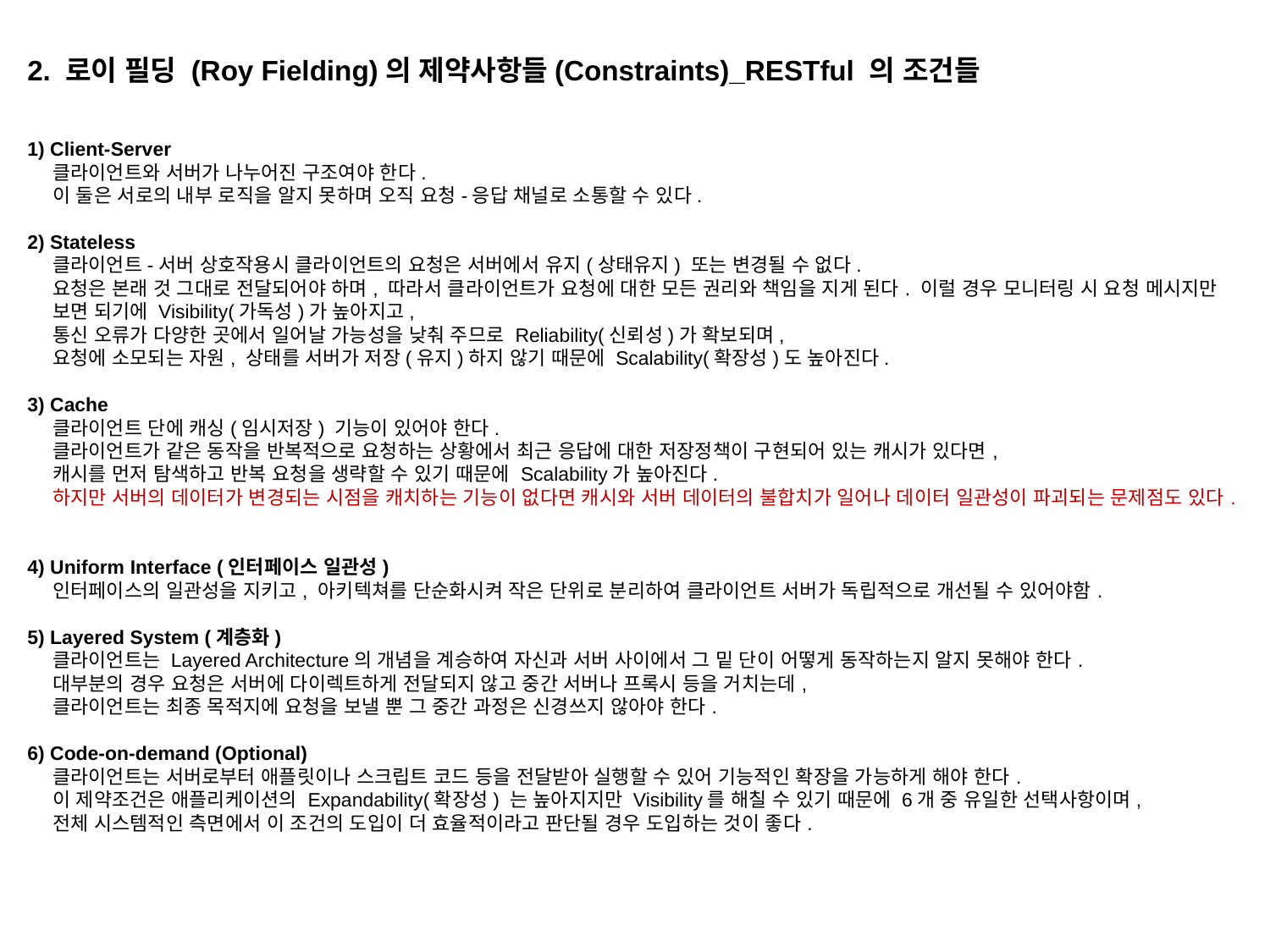

2. 로이 필딩 (Roy Fielding)의 제약사항들(Constraints)_RESTful 의 조건들

1) Client-Server
클라이언트와 서버가 나누어진 구조여야 한다.
이 둘은 서로의 내부 로직을 알지 못하며 오직 요청-응답 채널로 소통할 수 있다.
2) Stateless
클라이언트-서버 상호작용시 클라이언트의 요청은 서버에서 유지(상태유지) 또는 변경될 수 없다.
요청은 본래 것 그대로 전달되어야 하며, 따라서 클라이언트가 요청에 대한 모든 권리와 책임을 지게 된다. 이럴 경우 모니터링 시 요청 메시지만 보면 되기에 Visibility(가독성)가 높아지고,
통신 오류가 다양한 곳에서 일어날 가능성을 낮춰 주므로 Reliability(신뢰성)가 확보되며,
요청에 소모되는 자원, 상태를 서버가 저장(유지)하지 않기 때문에 Scalability(확장성)도 높아진다.
3) Cache
클라이언트 단에 캐싱(임시저장) 기능이 있어야 한다.
클라이언트가 같은 동작을 반복적으로 요청하는 상황에서 최근 응답에 대한 저장정책이 구현되어 있는 캐시가 있다면,
캐시를 먼저 탐색하고 반복 요청을 생략할 수 있기 때문에 Scalability가 높아진다.
하지만 서버의 데이터가 변경되는 시점을 캐치하는 기능이 없다면 캐시와 서버 데이터의 불합치가 일어나 데이터 일관성이 파괴되는 문제점도 있다.
4) Uniform Interface (인터페이스 일관성)
인터페이스의 일관성을 지키고, 아키텍쳐를 단순화시켜 작은 단위로 분리하여 클라이언트 서버가 독립적으로 개선될 수 있어야함.
5) Layered System (계층화)
클라이언트는 Layered Architecture의 개념을 계승하여 자신과 서버 사이에서 그 밑 단이 어떻게 동작하는지 알지 못해야 한다.
대부분의 경우 요청은 서버에 다이렉트하게 전달되지 않고 중간 서버나 프록시 등을 거치는데,
클라이언트는 최종 목적지에 요청을 보낼 뿐 그 중간 과정은 신경쓰지 않아야 한다.
6) Code-on-demand (Optional)
클라이언트는 서버로부터 애플릿이나 스크립트 코드 등을 전달받아 실행할 수 있어 기능적인 확장을 가능하게 해야 한다.
이 제약조건은 애플리케이션의 Expandability(확장성) 는 높아지지만 Visibility를 해칠 수 있기 때문에 6개 중 유일한 선택사항이며,
전체 시스템적인 측면에서 이 조건의 도입이 더 효율적이라고 판단될 경우 도입하는 것이 좋다.